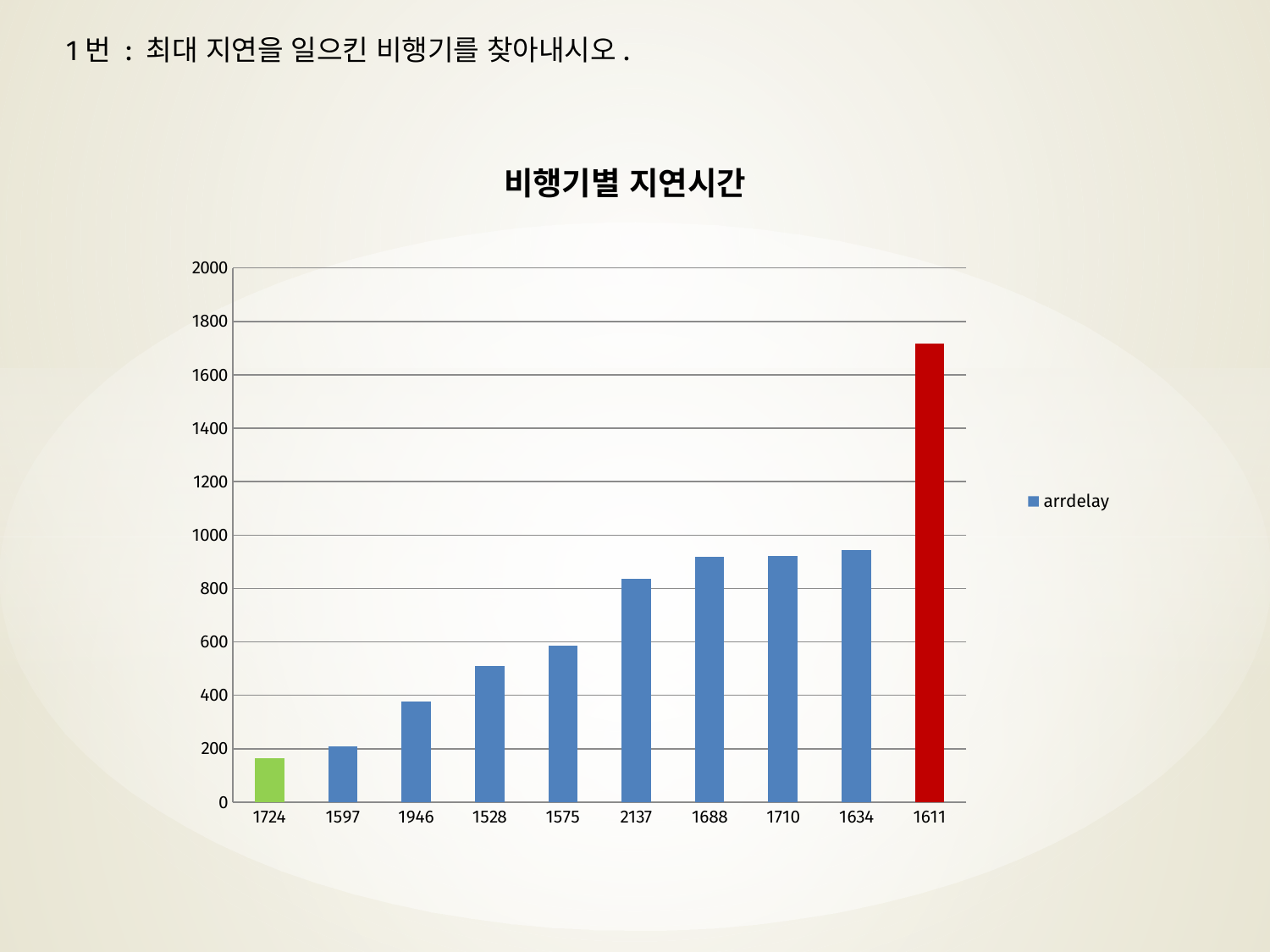

1번 : 최대 지연을 일으킨 비행기를 찾아내시오.

### Chart: 비행기별 지연시간

| Category |  |
|---|---|
| 1724 | 164.0 |
| 1597 | 208.0 |
| 1946 | 377.0 |
| 1528 | 511.0 |
| 1575 | 587.0 |
| 2137 | 837.0 |
| 1688 | 920.0 |
| 1710 | 922.0 |
| 1634 | 945.0 |
| 1611 | 1717.0 |